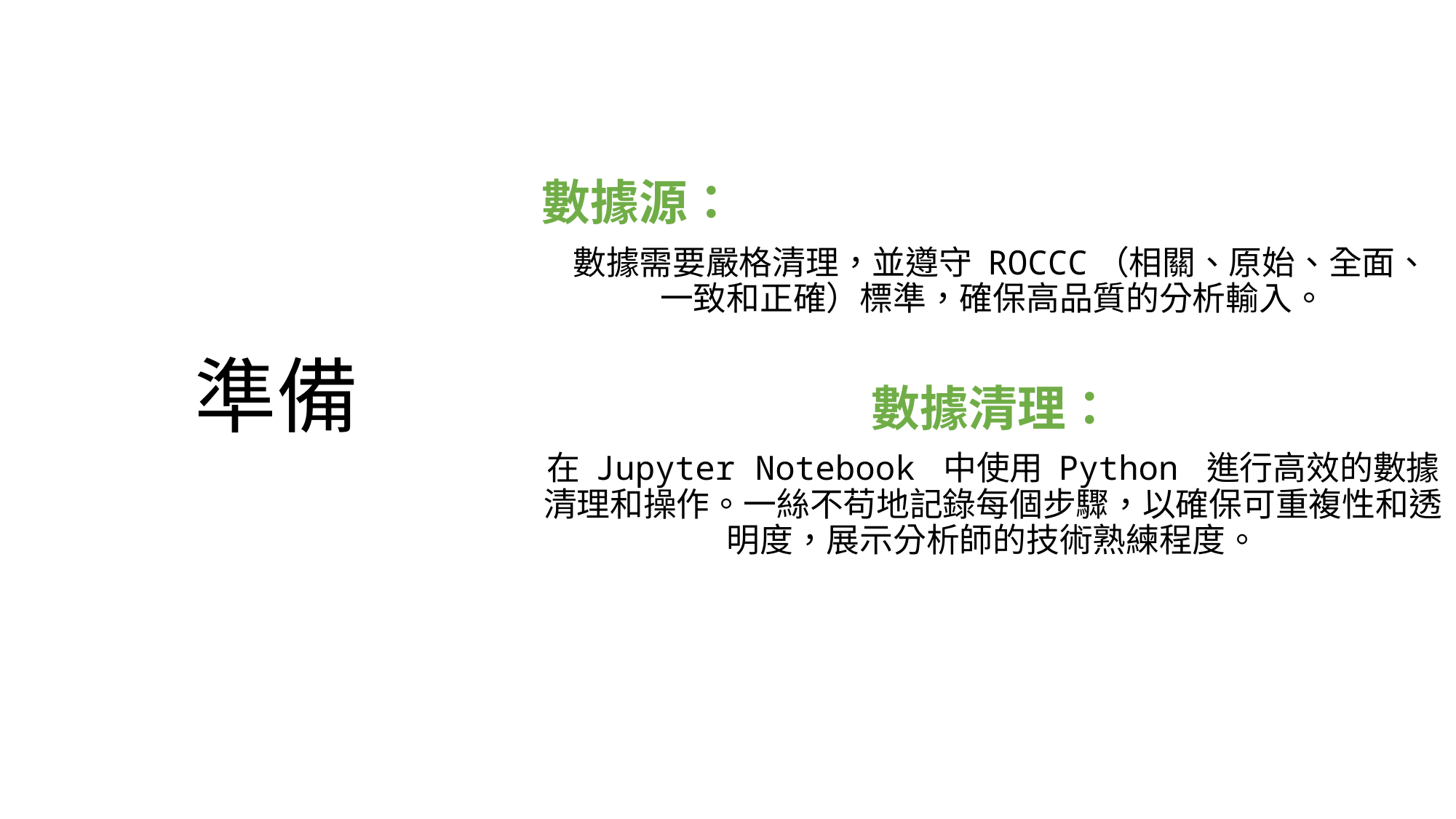

數據源：
 數據需要嚴格清理，並遵守 ROCCC（相關、原始、全面、一致和正確）標準，確保高品質的分析輸入。

數據清理：
在 Jupyter Notebook 中使用 Python 進行高效的數據清理和操作。一絲不苟地記錄每個步驟，以確保可重複性和透明度，展示分析師的技術熟練程度。
# 準備